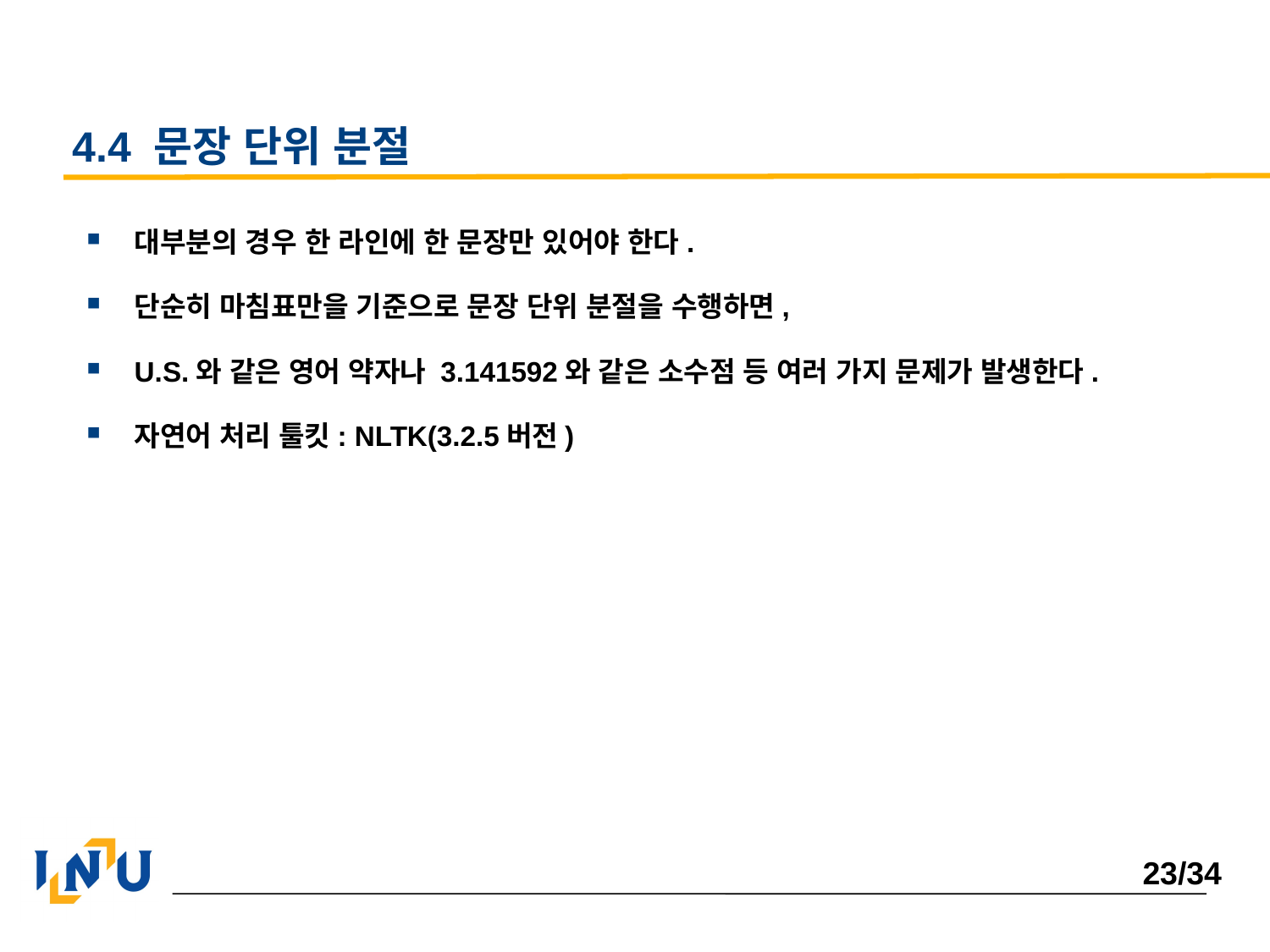

# 4.4 문장 단위 분절
대부분의 경우 한 라인에 한 문장만 있어야 한다.
단순히 마침표만을 기준으로 문장 단위 분절을 수행하면,
U.S.와 같은 영어 약자나 3.141592와 같은 소수점 등 여러 가지 문제가 발생한다.
자연어 처리 툴킷: NLTK(3.2.5버전)